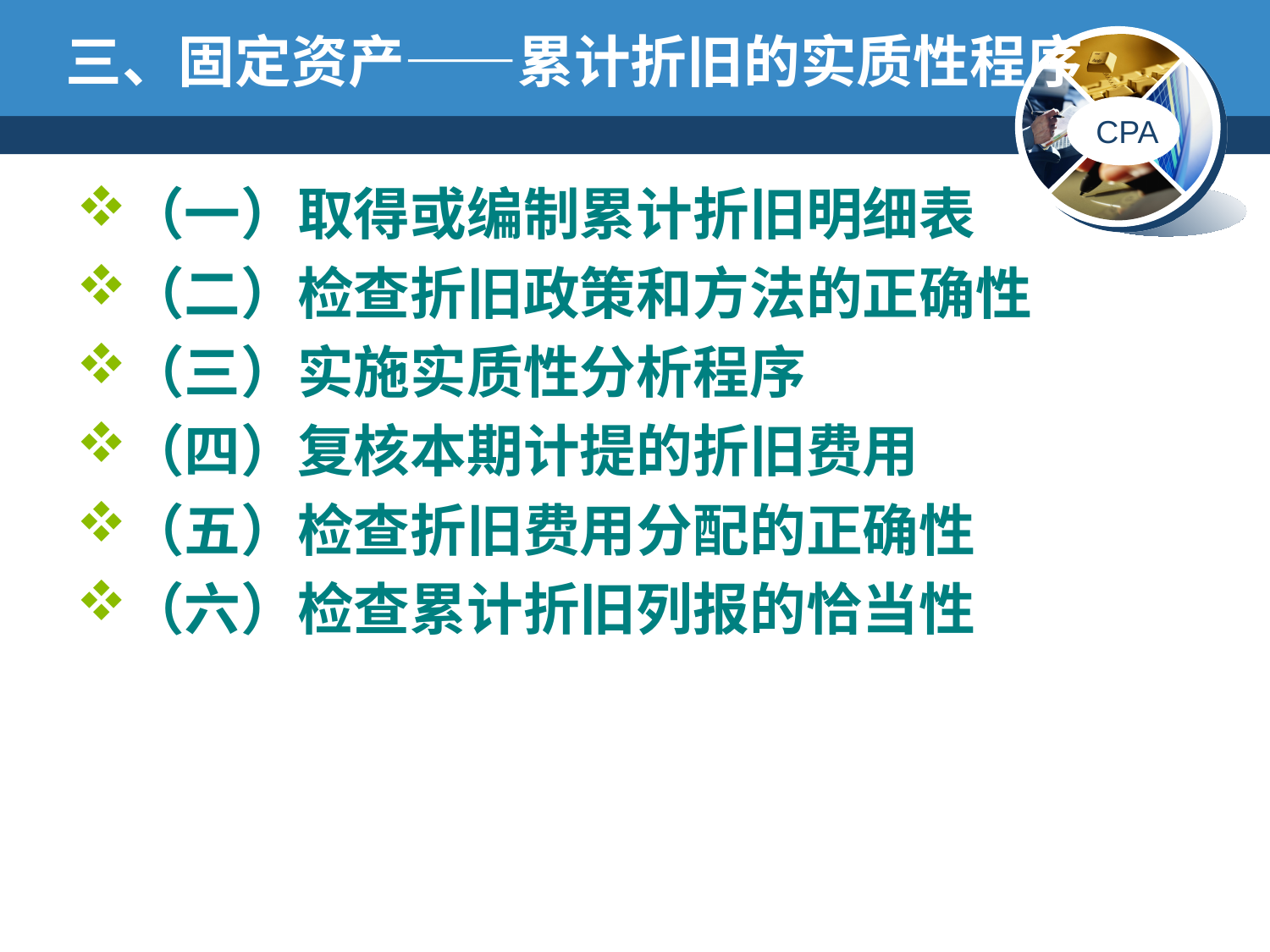

# 三、固定资产——累计折旧的实质性程序
（一）取得或编制累计折旧明细表
（二）检查折旧政策和方法的正确性
（三）实施实质性分析程序
（四）复核本期计提的折旧费用
（五）检查折旧费用分配的正确性
（六）检查累计折旧列报的恰当性